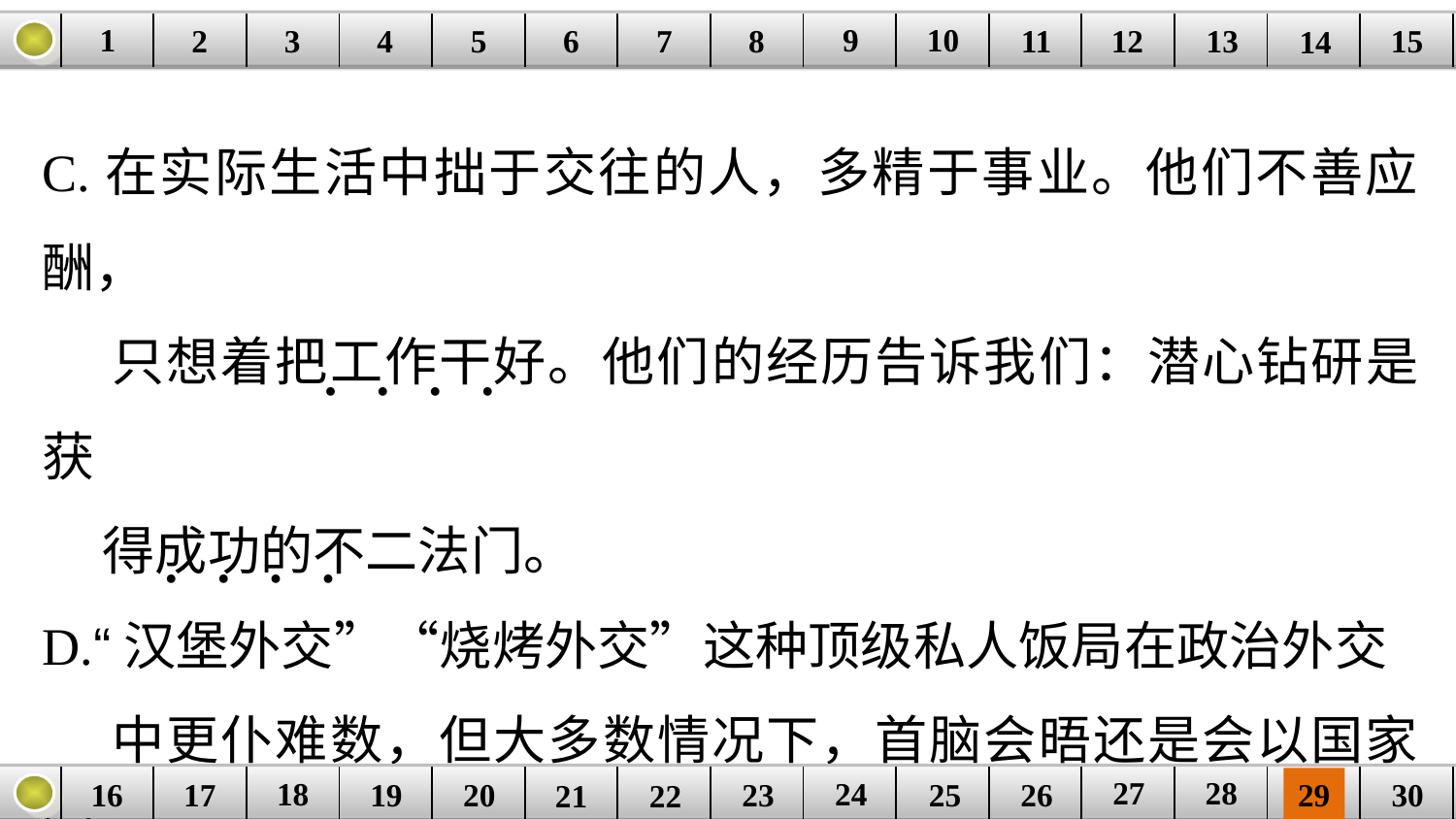

9
10
1
3
4
5
6
8
11
2
12
15
|  |  |  |  |  |  |  |  |  |  |  |  |  |  |  |
| --- | --- | --- | --- | --- | --- | --- | --- | --- | --- | --- | --- | --- | --- | --- |
7
13
14

C.在实际生活中拙于交往的人，多精于事业。他们不善应酬，
    只想着把工作干好。他们的经历告诉我们：潜心钻研是获
    得成功的不二法门。
D.“汉堡外交”“烧烤外交”这种顶级私人饭局在政治外交
    中更仆难数，但大多数情况下，首脑会晤还是会以国家官
    方形式招待的“国宴”为主。
.   .   .   .
.   .   .   .

27
28
18
24
16
25
26
30
|  |  |  |  |  |  |  |  |  |  |  |  |  |  |  |
| --- | --- | --- | --- | --- | --- | --- | --- | --- | --- | --- | --- | --- | --- | --- |
23
17
19
20
29
21
22